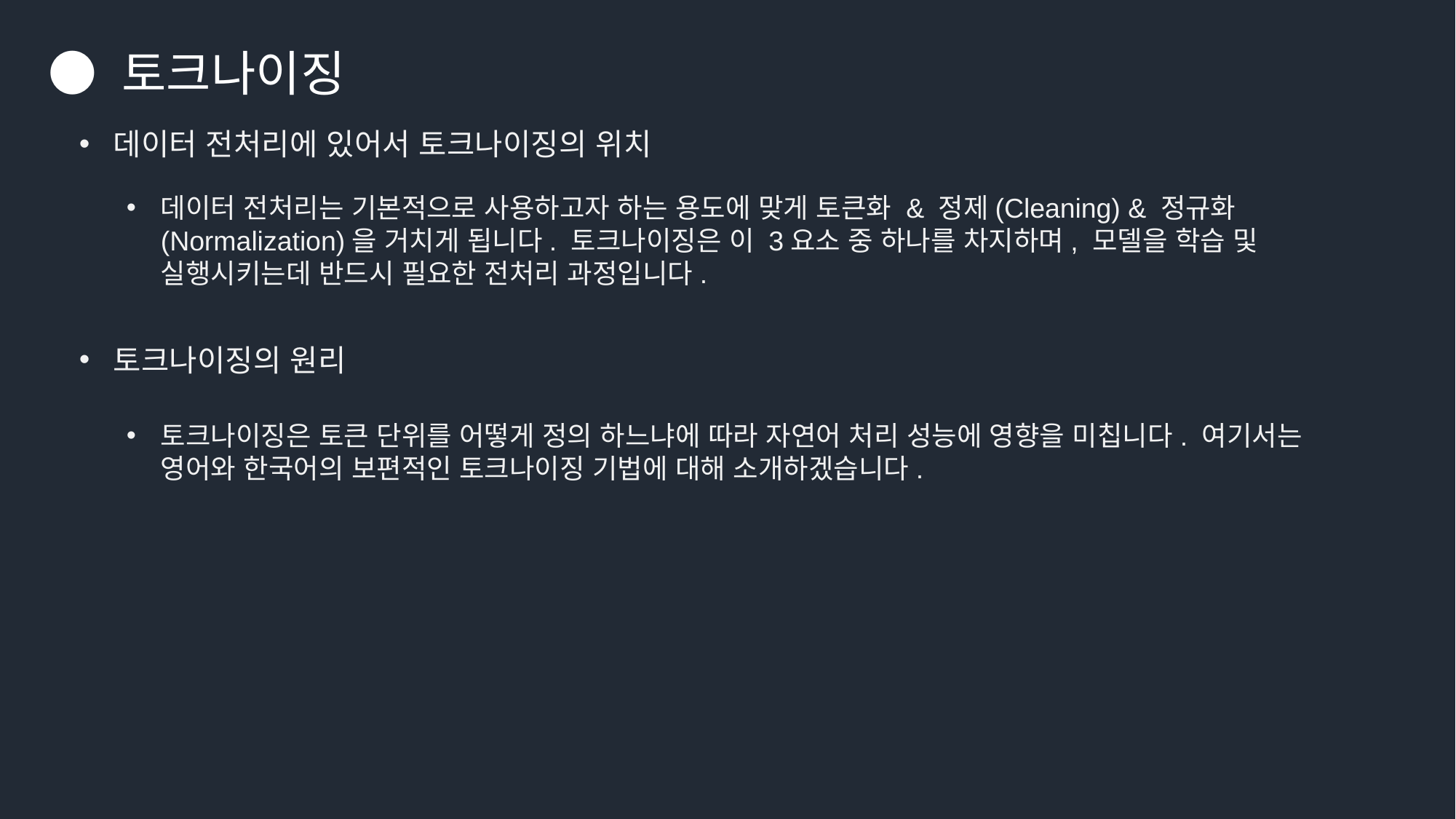

● 토크나이징
데이터 전처리에 있어서 토크나이징의 위치
데이터 전처리는 기본적으로 사용하고자 하는 용도에 맞게 토큰화 & 정제(Cleaning) & 정규화(Normalization)을 거치게 됩니다. 토크나이징은 이 3요소 중 하나를 차지하며, 모델을 학습 및 실행시키는데 반드시 필요한 전처리 과정입니다.
토크나이징의 원리
토크나이징은 토큰 단위를 어떻게 정의 하느냐에 따라 자연어 처리 성능에 영향을 미칩니다. 여기서는 영어와 한국어의 보편적인 토크나이징 기법에 대해 소개하겠습니다.